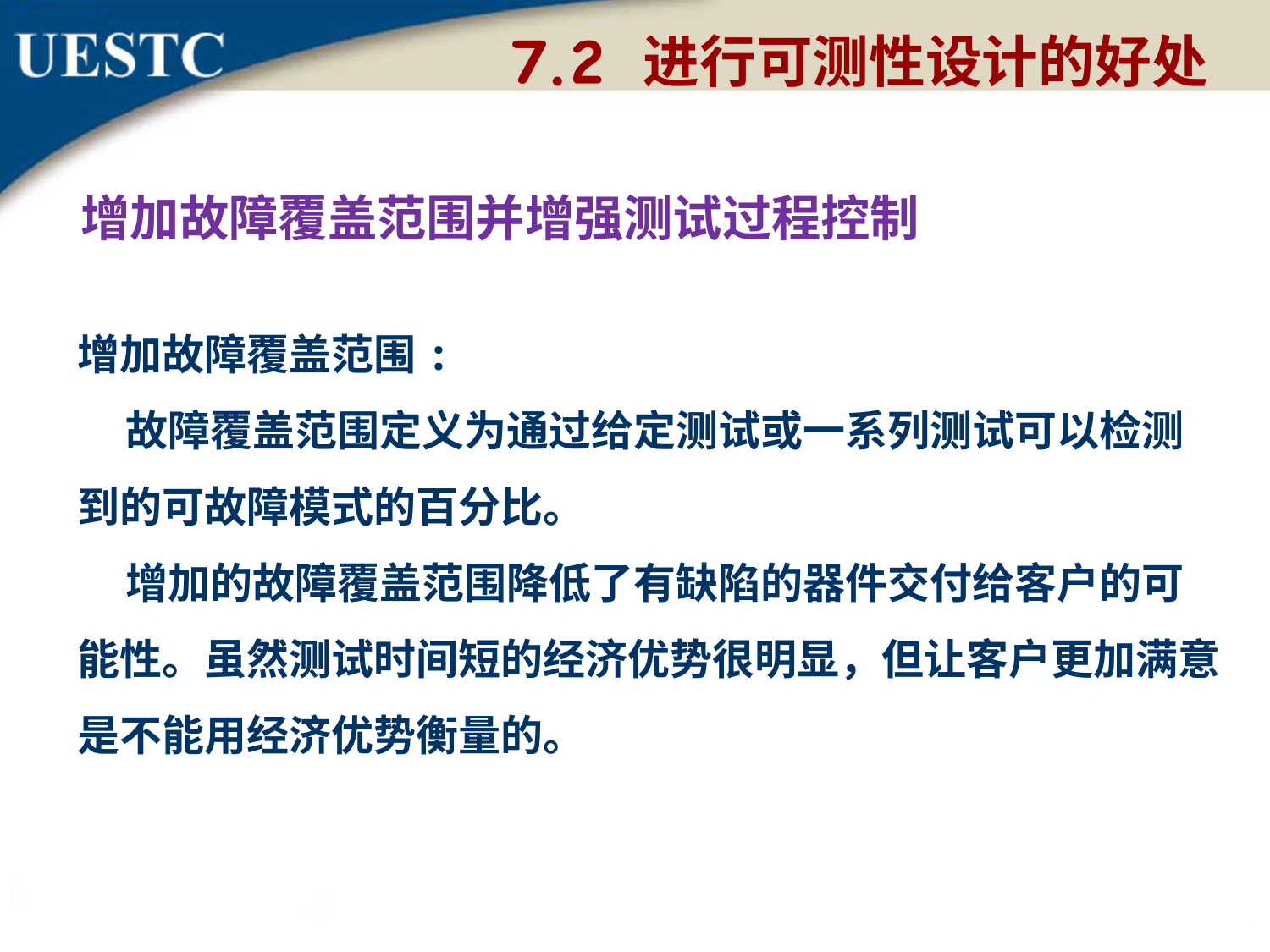

7.2 进行可测性设计的好处
增加故障覆盖范围并增强测试过程控制
增加故障覆盖范围:
    故障覆盖范围定义为通过给定测试或一系列测试可以检测到的可故障模式的百分比。
    增加的故障覆盖范围降低了有缺陷的器件交付给客户的可能性。虽然测试时间短的经济优势很明显，但让客户更加满意是不能用经济优势衡量的。